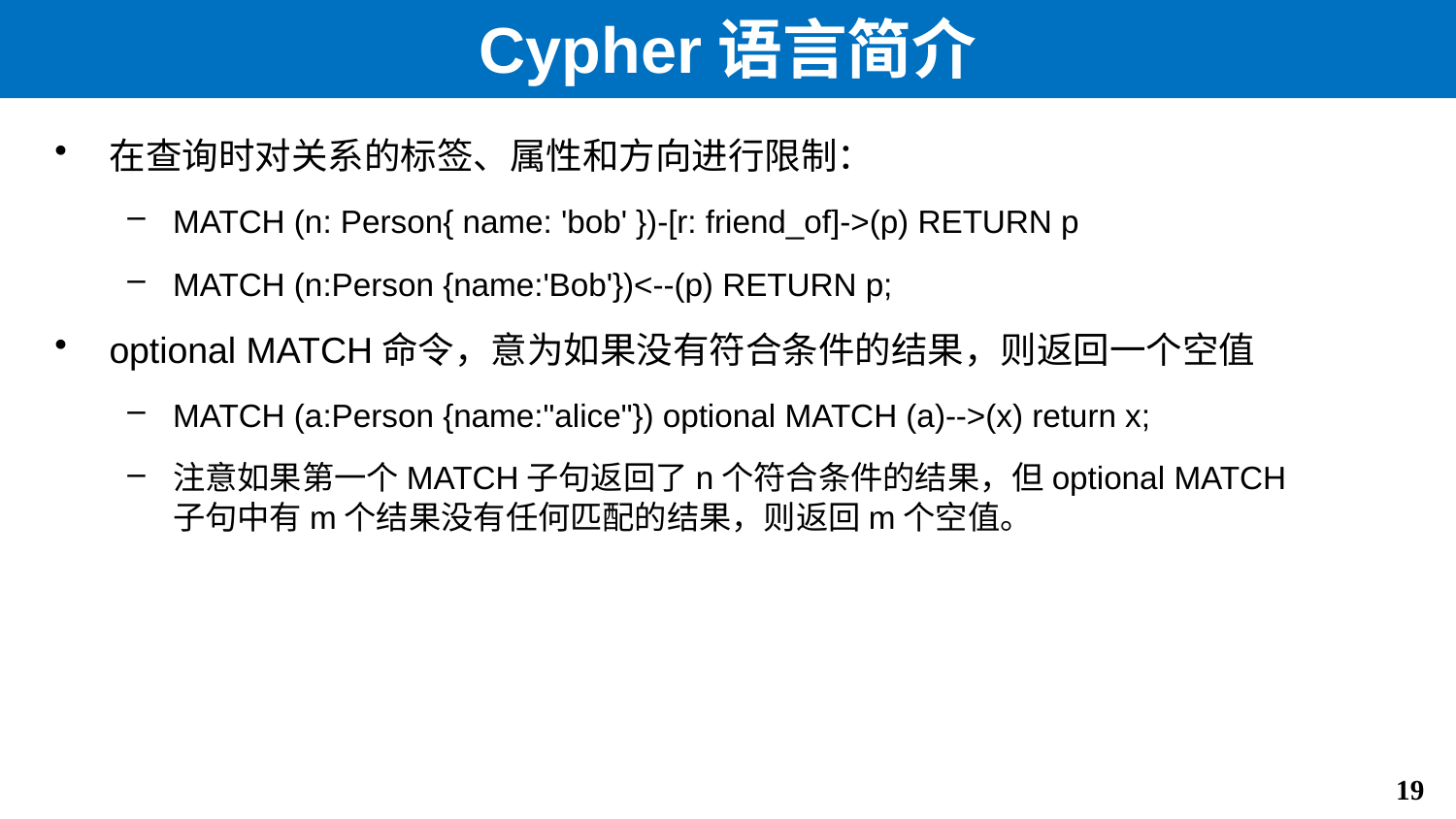

# Cypher语言简介
在查询时对关系的标签、属性和方向进行限制：
MATCH (n: Person{ name: 'bob' })-[r: friend_of]->(p) RETURN p
MATCH (n:Person {name:'Bob'})<--(p) RETURN p;
optional MATCH命令，意为如果没有符合条件的结果，则返回一个空值
MATCH (a:Person {name:"alice"}) optional MATCH (a)-->(x) return x;
注意如果第一个MATCH子句返回了n个符合条件的结果，但optional MATCH子句中有m个结果没有任何匹配的结果，则返回m个空值。